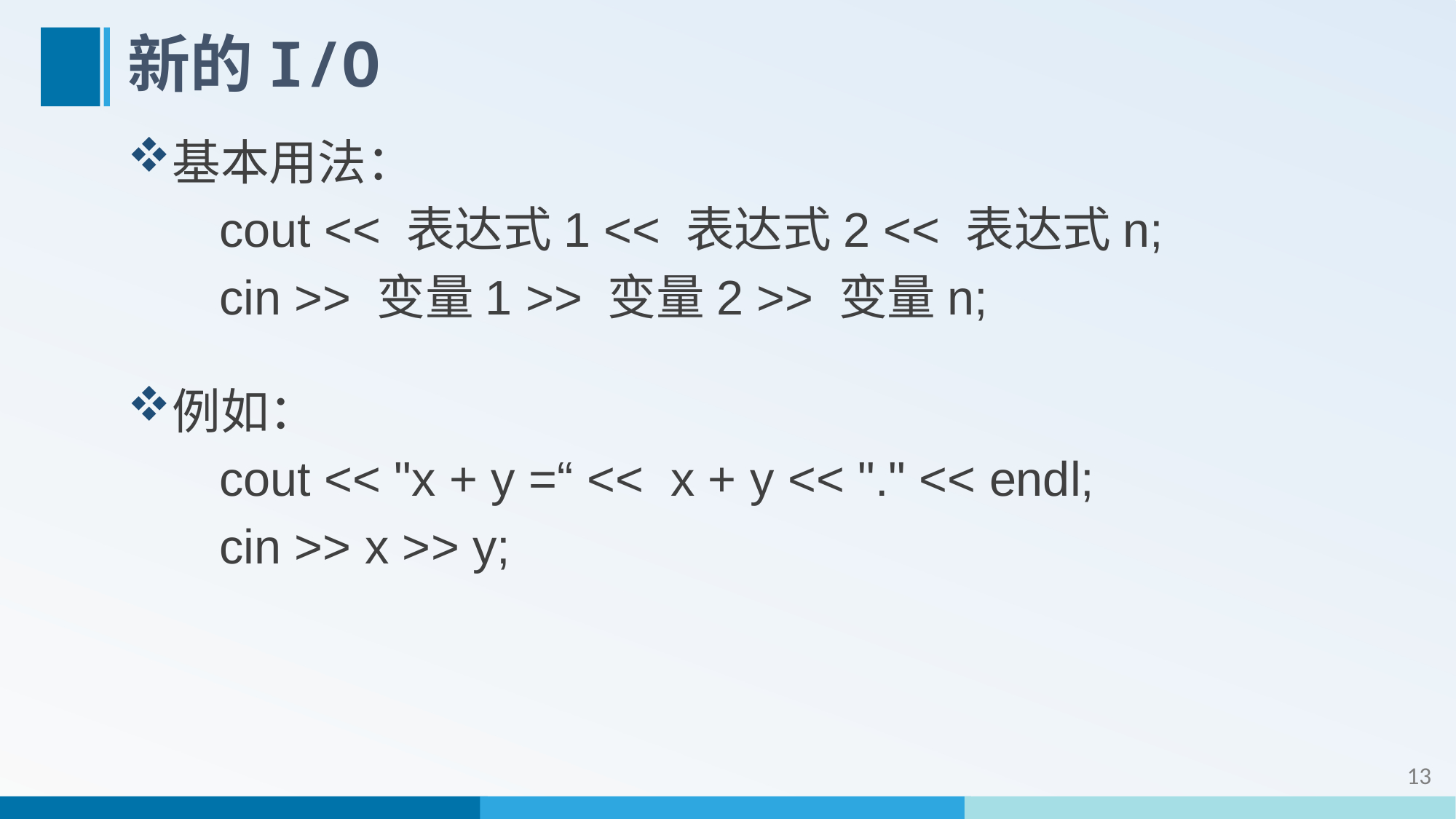

# 新的I/O
基本用法：
cout << 表达式1 << 表达式2 << 表达式n;
cin >> 变量1 >> 变量2 >> 变量n;

例如：
cout << "x + y =“ <<  x + y << "." << endl;
cin >> x >> y;